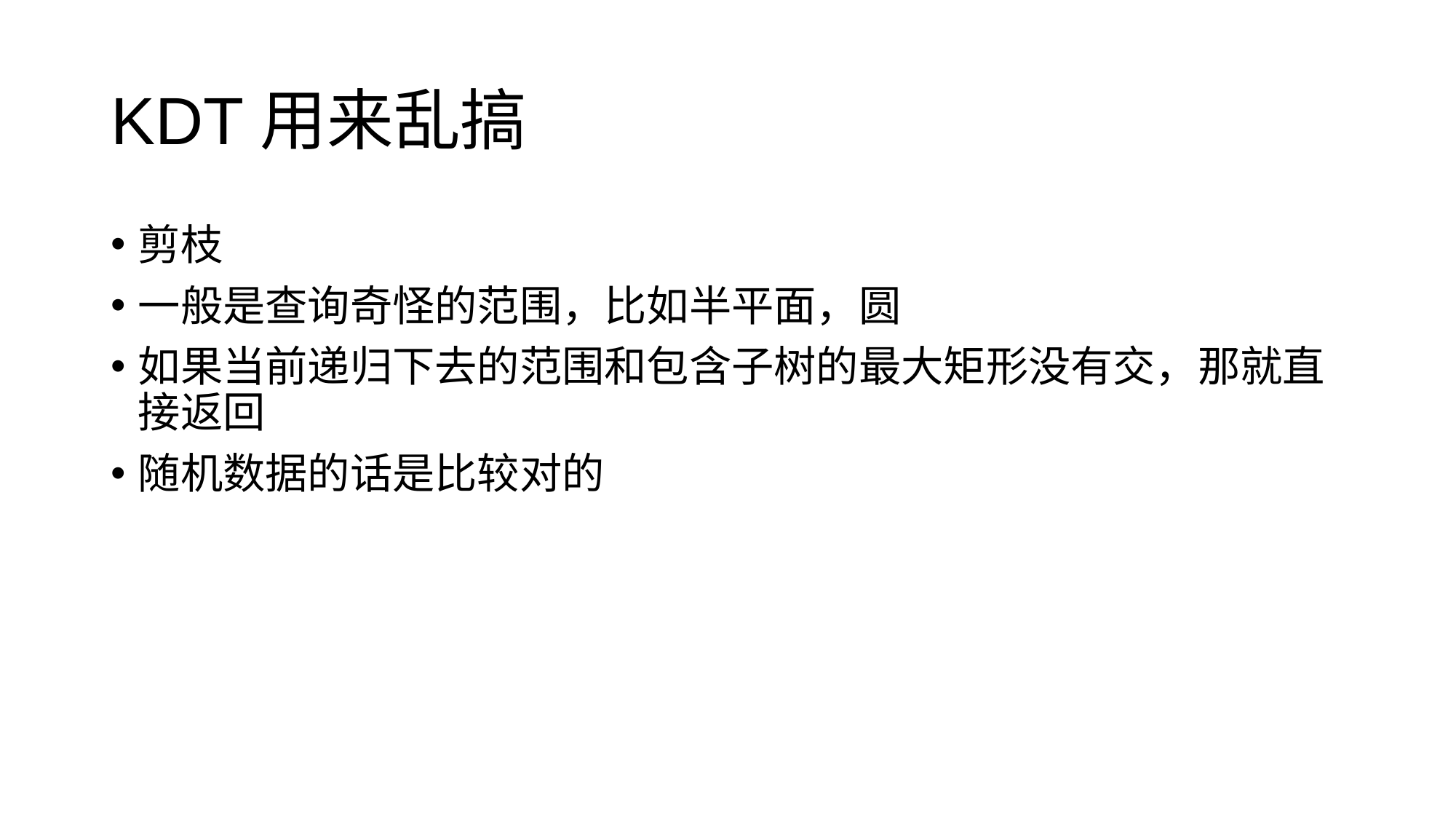

# KDT用来乱搞
剪枝
一般是查询奇怪的范围，比如半平面，圆
如果当前递归下去的范围和包含子树的最大矩形没有交，那就直接返回
随机数据的话是比较对的